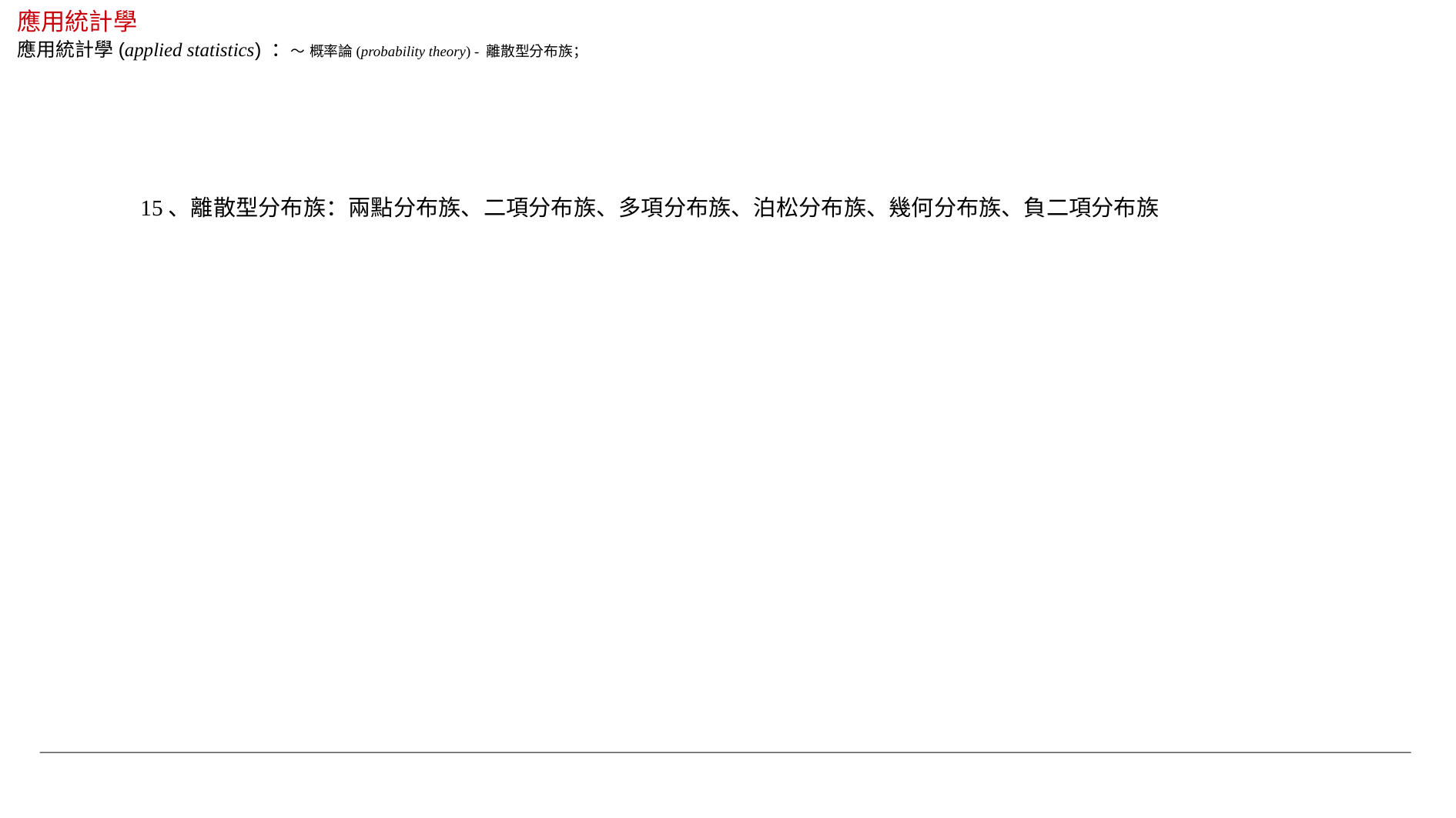

應用統計學
應用統計學(applied statistics) ：～ 概率論(probability theory) - 離散型分布族；
15、離散型分布族：兩點分布族、二項分布族、多項分布族、泊松分布族、幾何分布族、負二項分布族